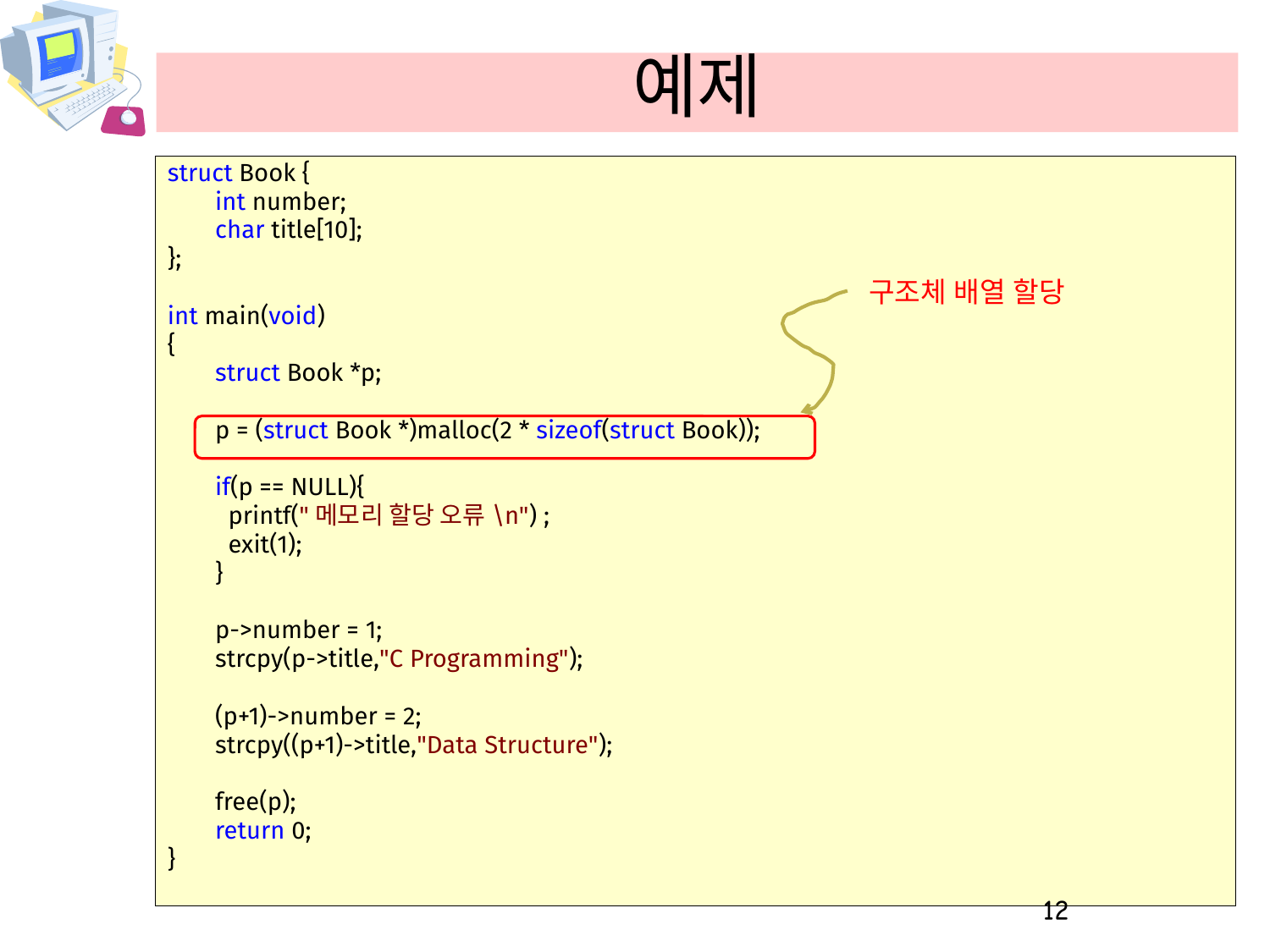

# 예제
struct Book {
	int number;
	char title[10];
};

int main(void)
{
	struct Book *p;

	p = (struct Book *)malloc(2 * sizeof(struct Book));

	if(p == NULL){
	  printf("메모리 할당 오류\n") ;
	  exit(1);
	}

	p->number = 1;
	strcpy(p->title,"C Programming");

	(p+1)->number = 2;
	strcpy((p+1)->title,"Data Structure");

	free(p);
	return 0;
}
구조체 배열 할당

12